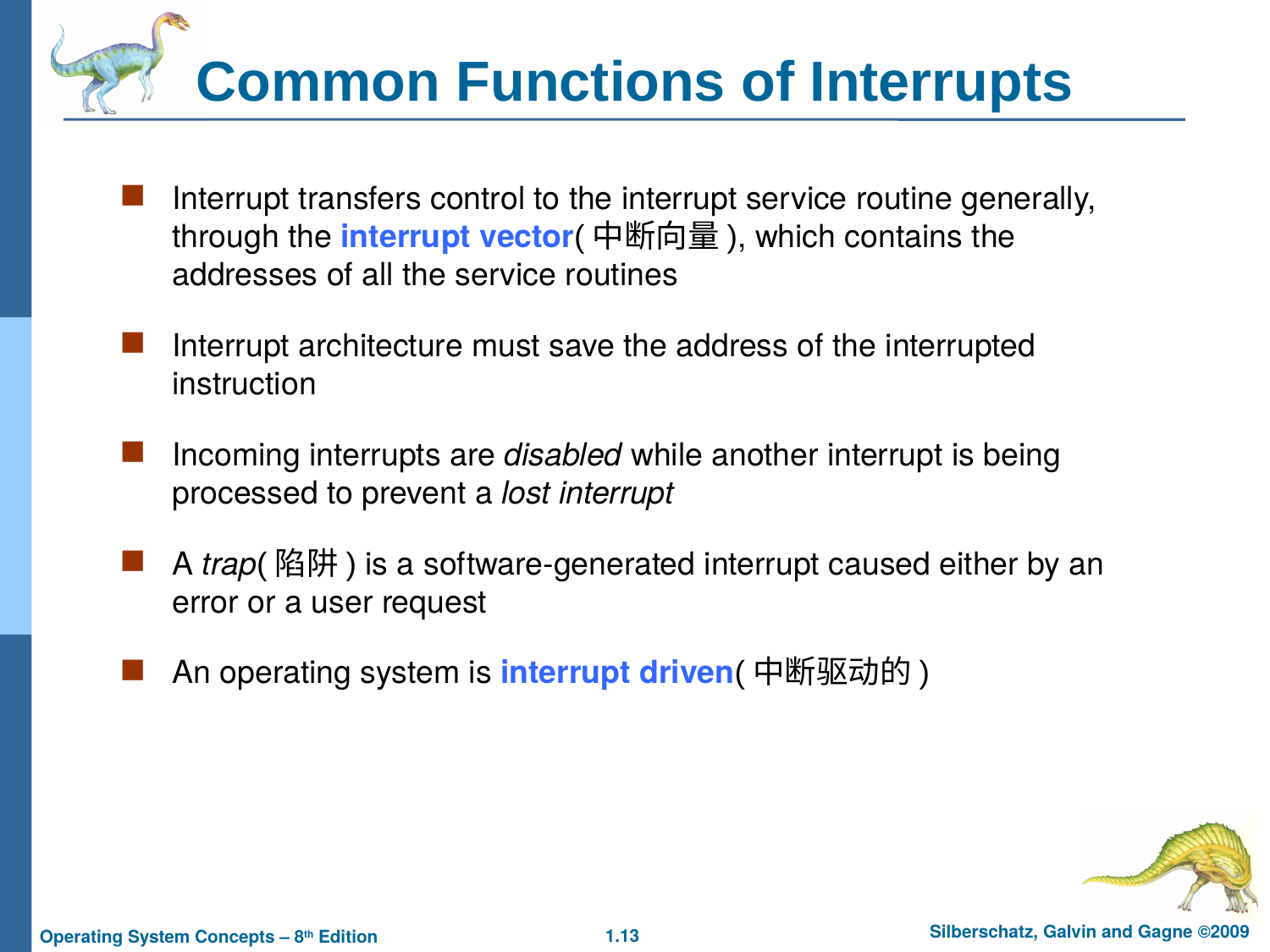

Common Functions of Interrupts
Interrupt transfers control to the interrupt service routine generally, through the interrupt vector(中断向量), which contains the addresses of all the service routines

Interrupt architecture must save the address of the interrupted instruction

Incoming interrupts are disabled while another interrupt is being processed to prevent a lost interrupt

A trap(陷阱) is a software-generated interrupt caused either by an error or a user request

An operating system is interrupt driven(中断驱动的)